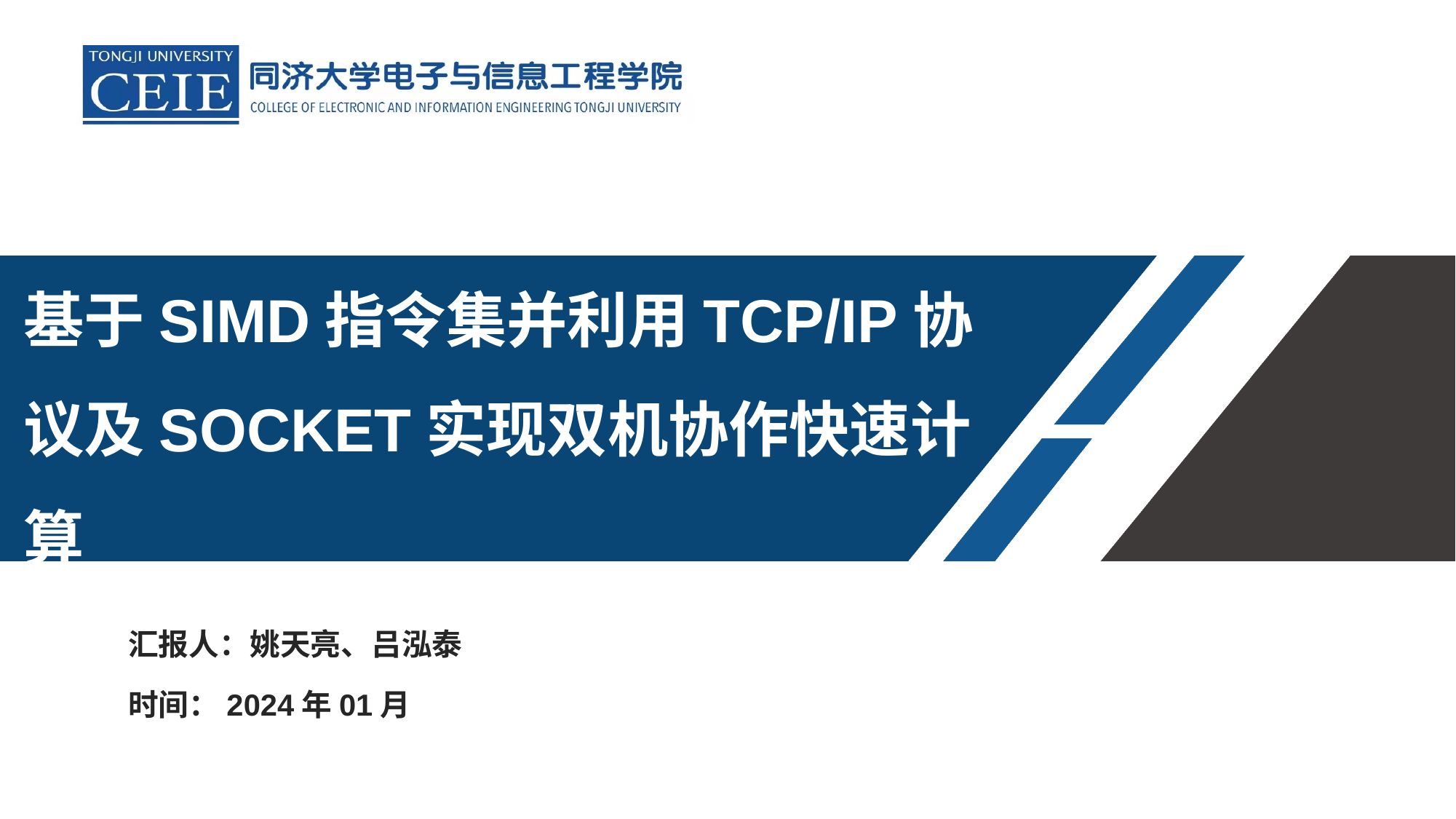

# 基于SIMD指令集并利用TCP/IP协议及SOCKET实现双机协作快速计算

汇报人：姚天亮、吕泓泰
时间：2024年01月